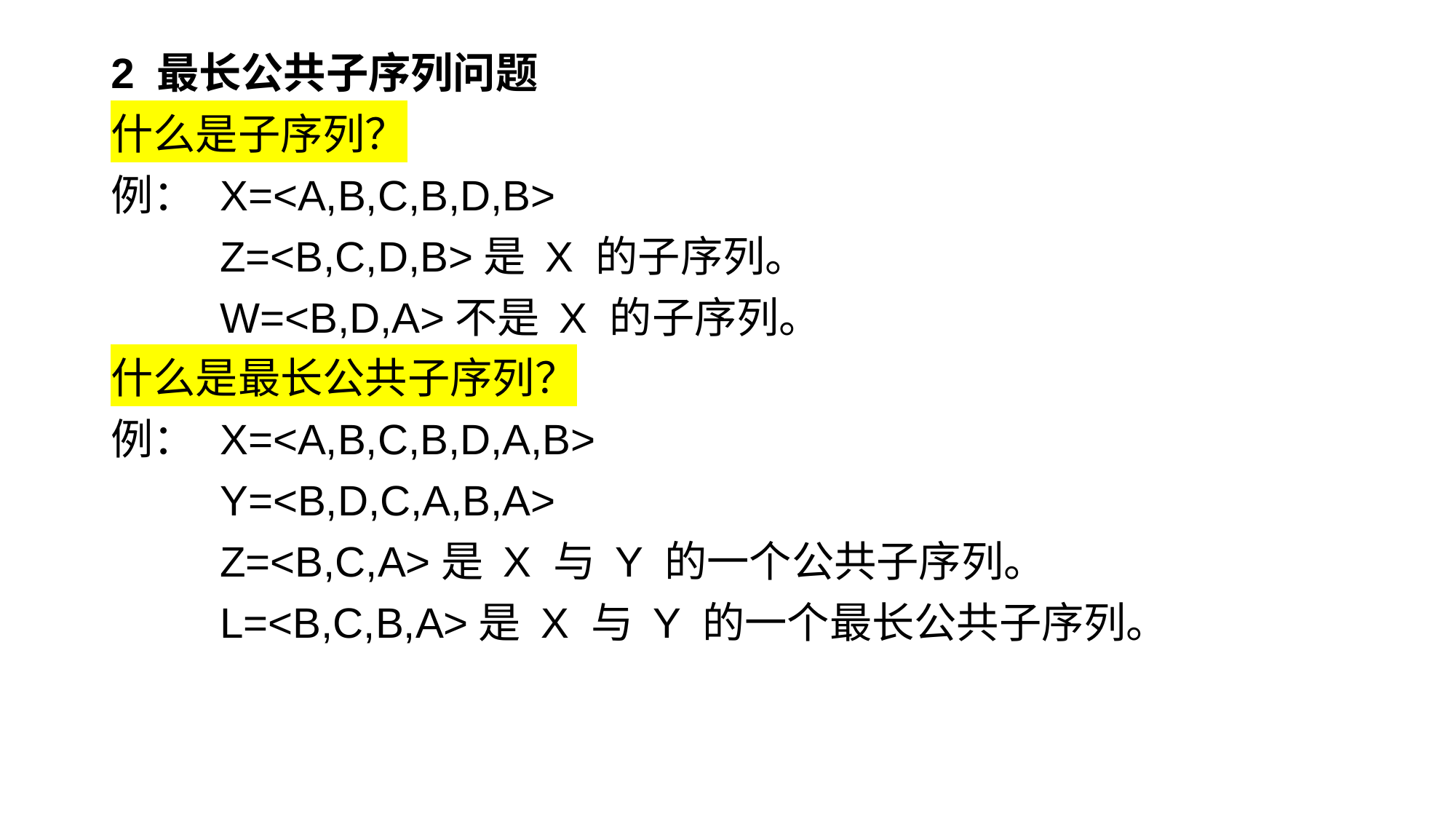

2 最长公共子序列问题
什么是子序列？
例：	X=<A,B,C,B,D,B>
	Z=<B,C,D,B>是 X 的子序列。
	W=<B,D,A>不是 X 的子序列。
什么是最长公共子序列？
例：	X=<A,B,C,B,D,A,B>
	Y=<B,D,C,A,B,A>
	Z=<B,C,A>是 X 与 Y 的一个公共子序列。
	L=<B,C,B,A>是 X 与 Y 的一个最长公共子序列。